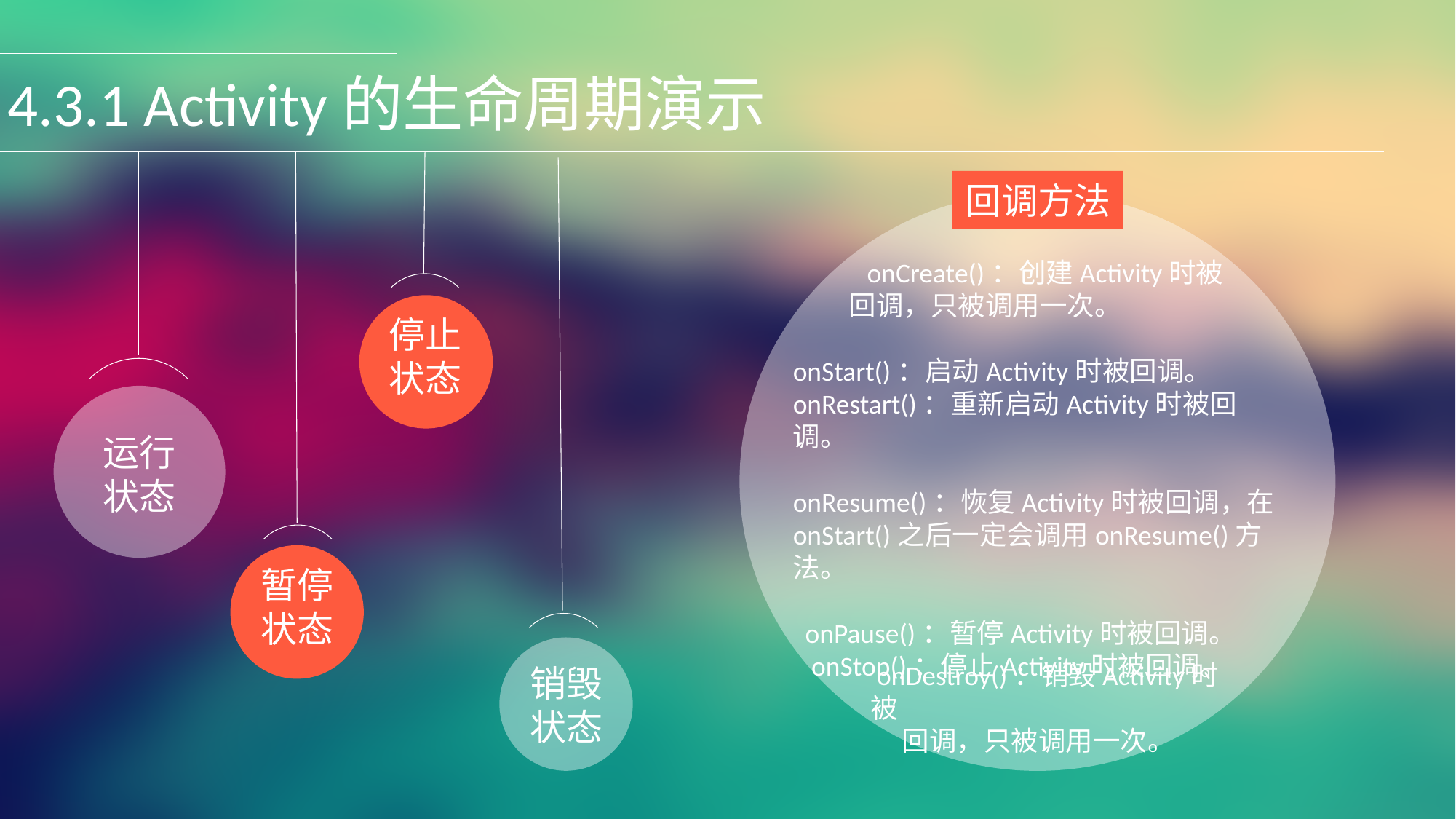

4.3.1 Activity的生命周期演示

停止状态

运行
状态

暂停状态

销毁状态
回调方法

            onCreate()：创建Activity时被
        回调，只被调用一次。

onStart()：启动Activity时被回调。
onRestart()：重新启动Activity时被回调。

onResume()：恢复Activity时被回调，在onStart()之后一定会调用onResume()方法。

  onPause()：暂停Activity时被回调。
   onStop()：停止Activity时被回调。

 onDestroy()：销毁Activity时被
    回调，只被调用一次。